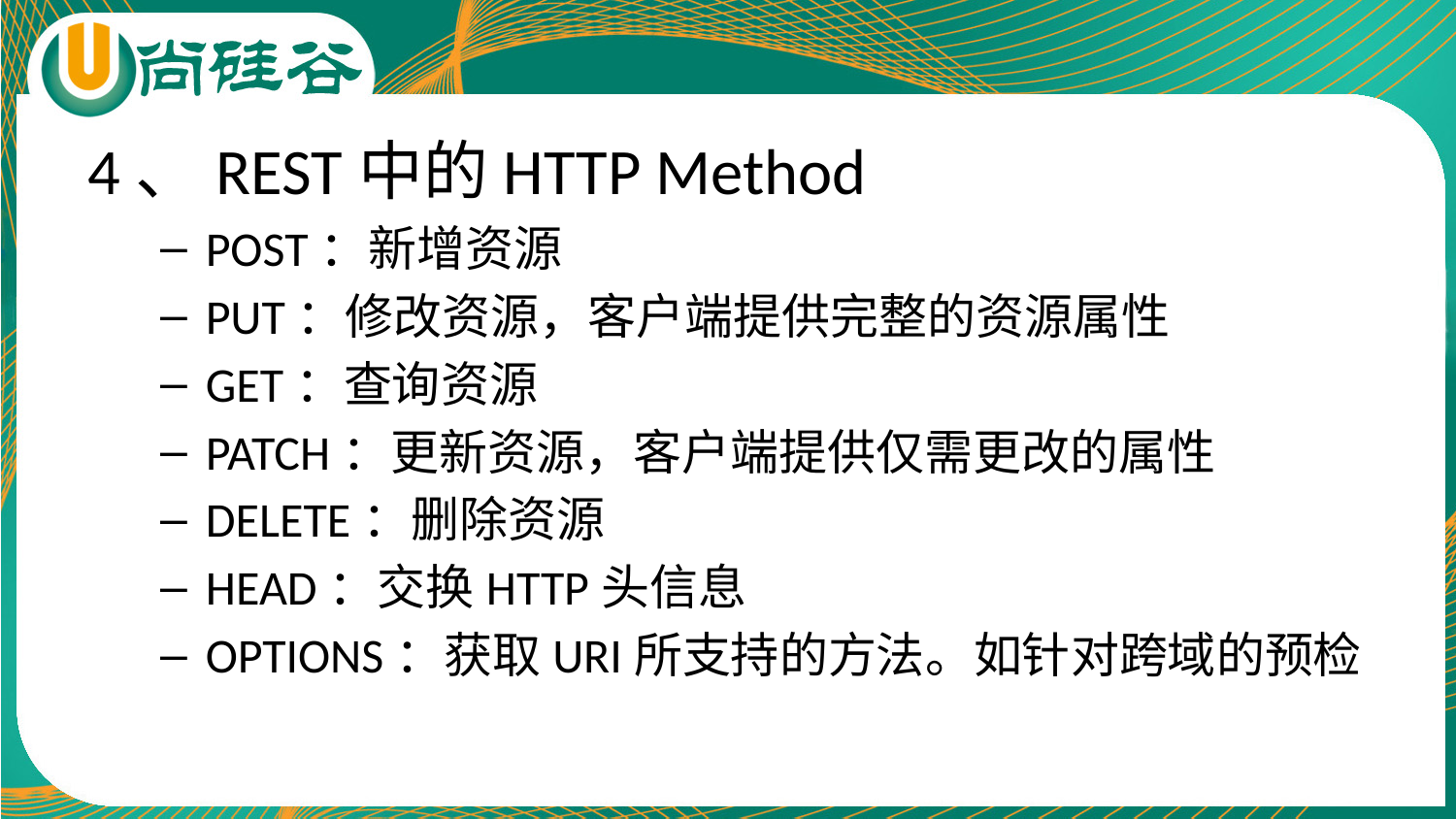

4、REST中的HTTP Method
POST：新增资源
PUT：修改资源，客户端提供完整的资源属性
GET：查询资源
PATCH：更新资源，客户端提供仅需更改的属性
DELETE：删除资源
HEAD：交换HTTP头信息
OPTIONS：获取URI所支持的方法。如针对跨域的预检